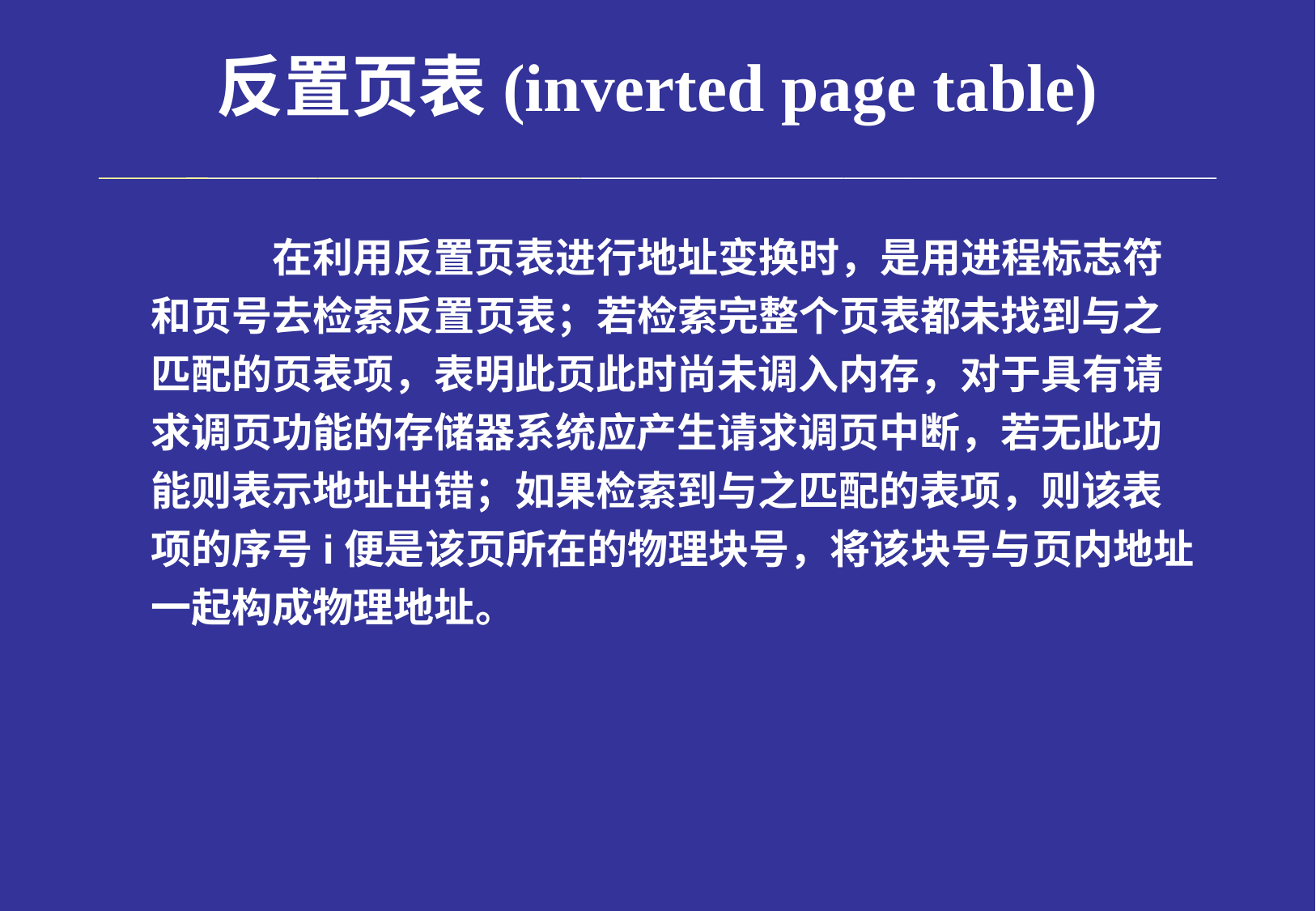

# 反置页表(inverted page table)
		在利用反置页表进行地址变换时，是用进程标志符和页号去检索反置页表；若检索完整个页表都未找到与之匹配的页表项，表明此页此时尚未调入内存，对于具有请求调页功能的存储器系统应产生请求调页中断，若无此功能则表示地址出错；如果检索到与之匹配的表项，则该表项的序号i便是该页所在的物理块号，将该块号与页内地址一起构成物理地址。